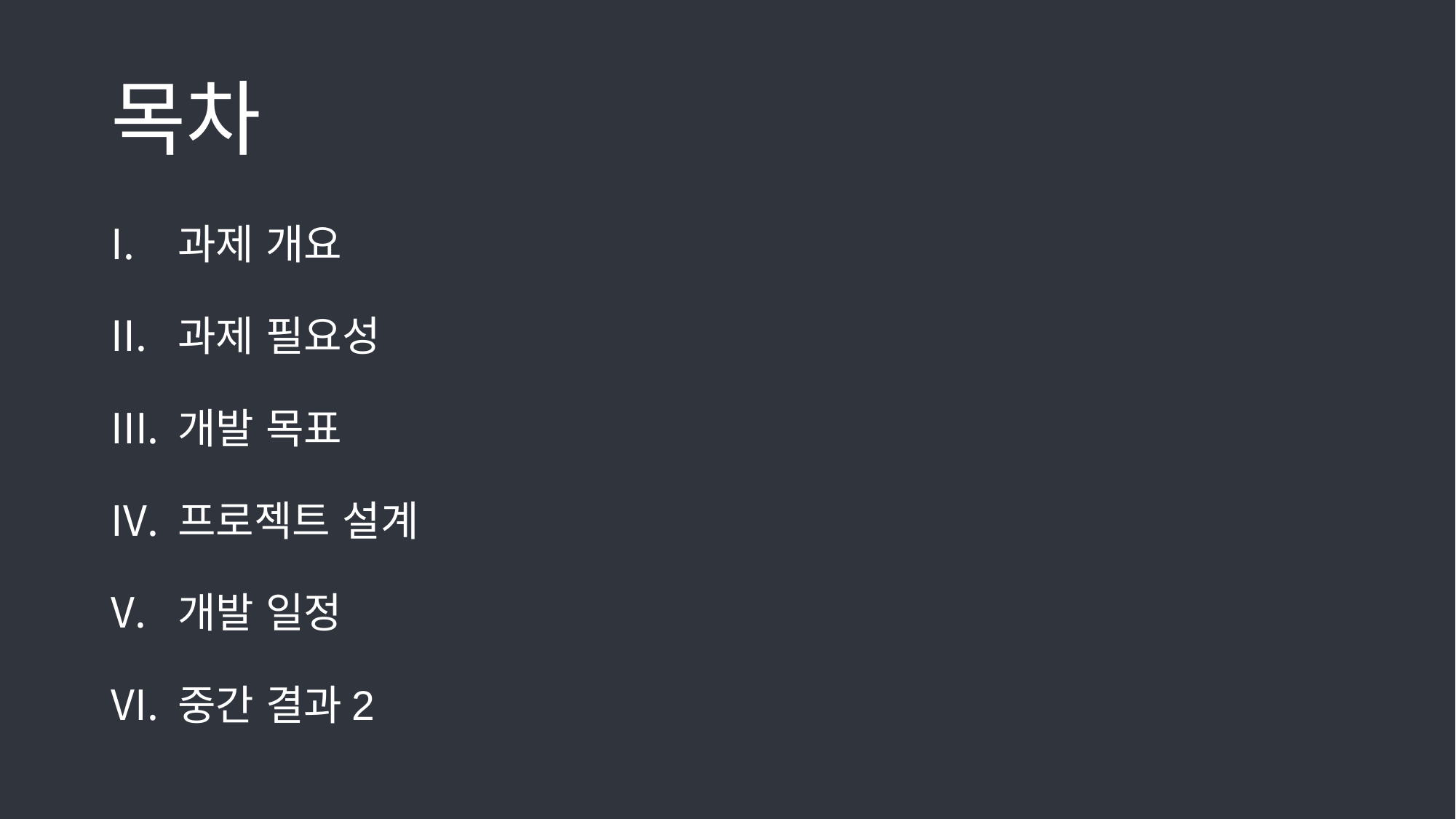

# 목차
과제 개요

과제 필요성

개발 목표

프로젝트 설계

개발 일정

중간 결과2